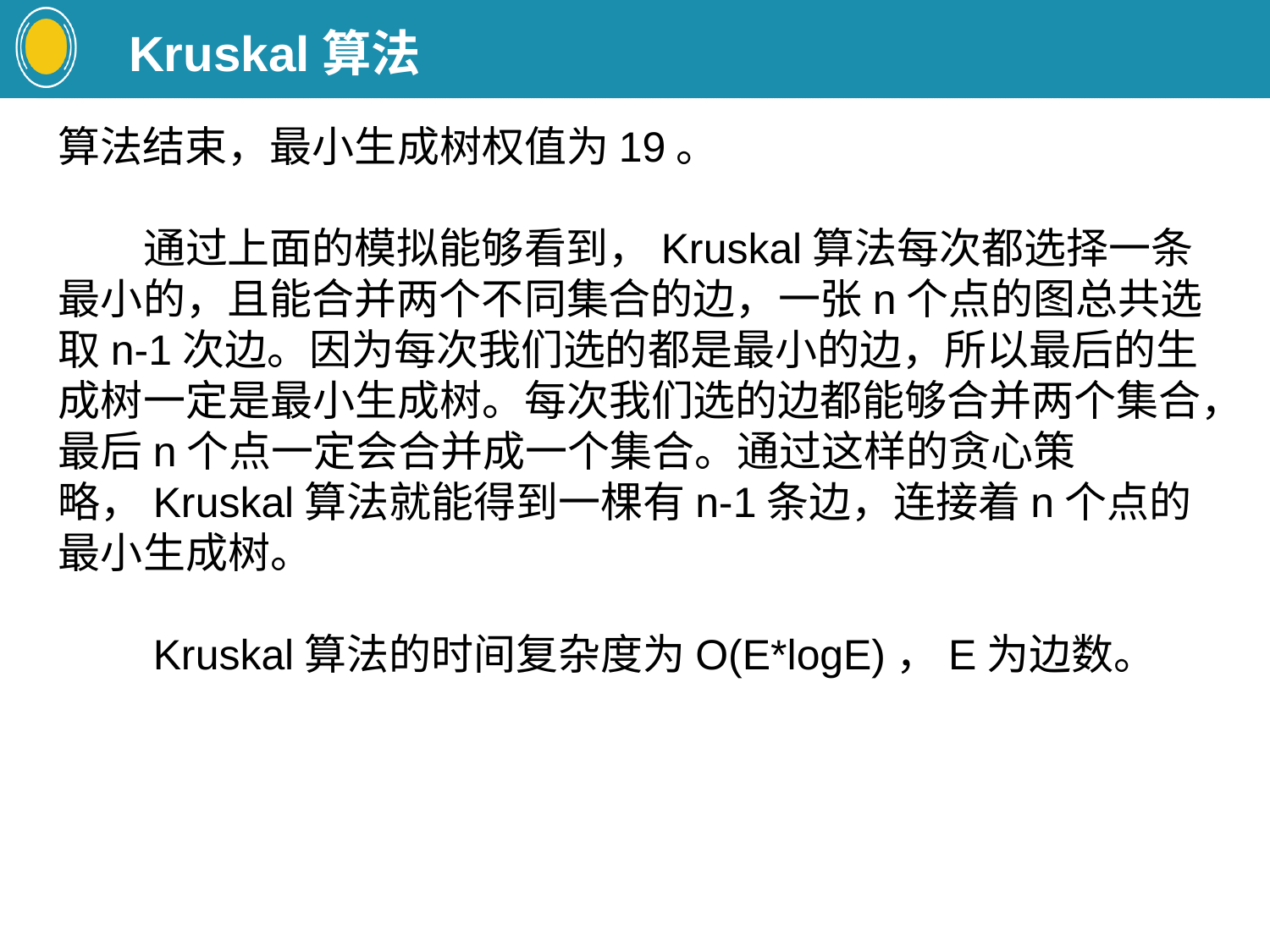

Kruskal算法
算法结束，最小生成树权值为19。

　　通过上面的模拟能够看到，Kruskal算法每次都选择一条最小的，且能合并两个不同集合的边，一张n个点的图总共选取n-1次边。因为每次我们选的都是最小的边，所以最后的生成树一定是最小生成树。每次我们选的边都能够合并两个集合，最后n个点一定会合并成一个集合。通过这样的贪心策略，Kruskal算法就能得到一棵有n-1条边，连接着n个点的最小生成树。

　　Kruskal算法的时间复杂度为O(E*logE)，E为边数。